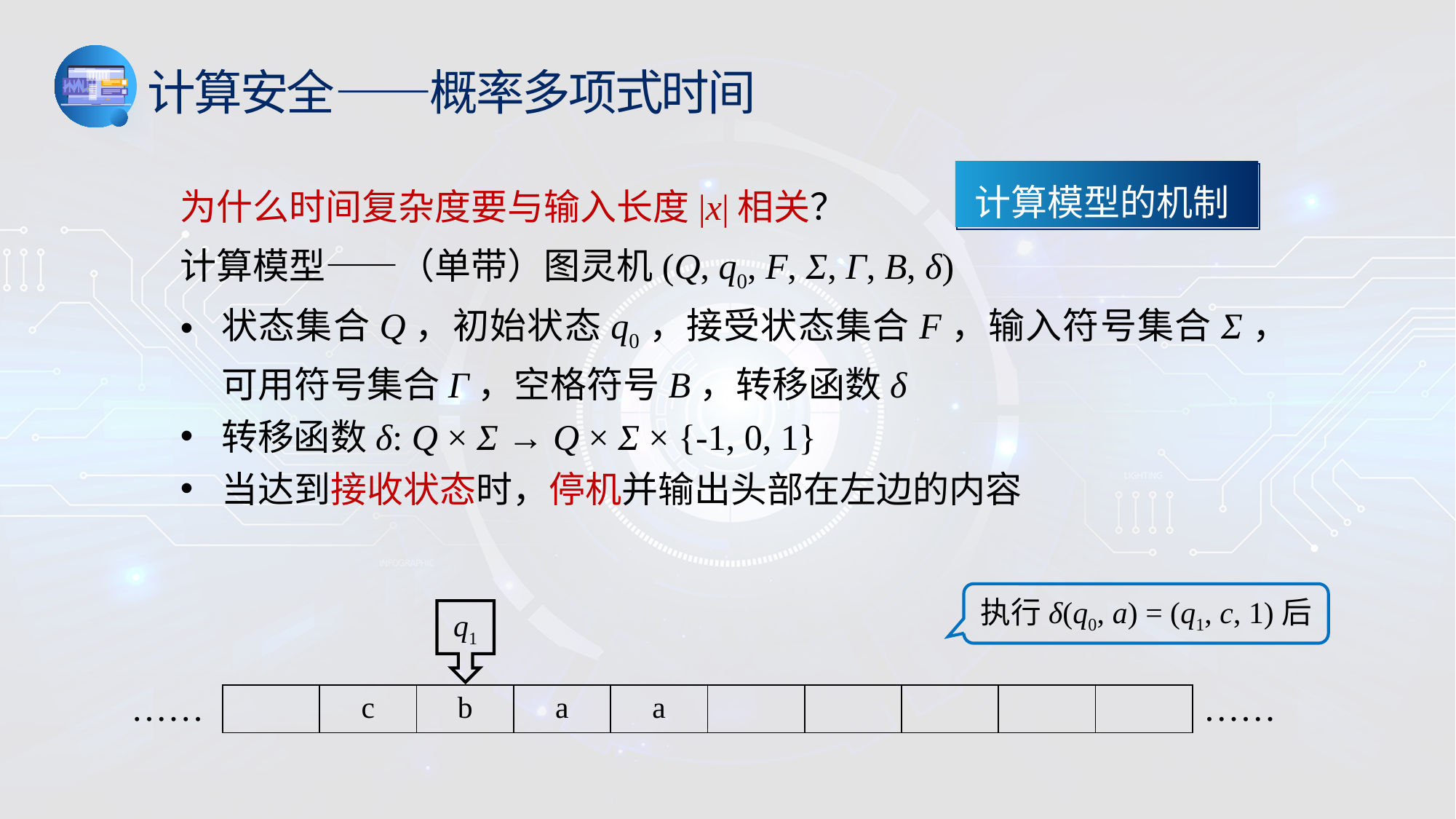

计算安全——概率多项式时间

计算模型的机制
为什么时间复杂度要与输入长度|x|相关？
计算模型——（单带）图灵机(Q, q0, F, Σ, Γ, B, δ)
状态集合Q，初始状态q0，接受状态集合F，输入符号集合Σ，可用符号集合Γ，空格符号B，转移函数δ
转移函数δ: Q × Σ → Q × Σ × {-1, 0, 1}
当达到接收状态时，停机并输出头部在左边的内容
执行δ(q0, a) = (q1, c, 1)后
q1
……
……
|  | c | b | a | a |  |  |  |  |  |
| --- | --- | --- | --- | --- | --- | --- | --- | --- | --- |